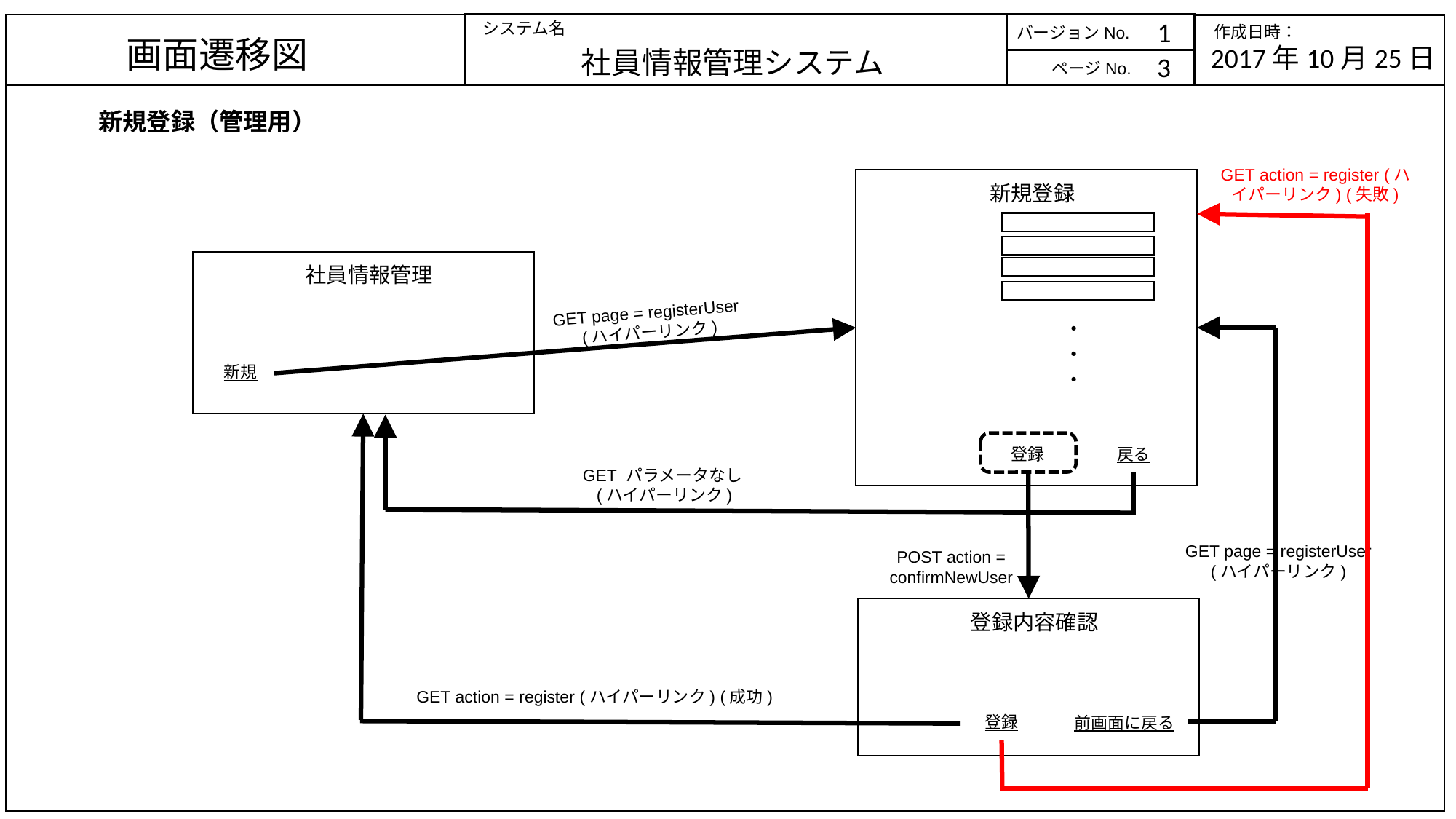

1
システム名

作成日時：
バージョンNo.
画面遷移図
2017年10月25日
社員情報管理システム
3
ページNo.
新規登録（管理用）

GET action = register (ハイパーリンク) (失敗)

新規登録

社員情報管理

GET page = registerUser
(ハイパーリンク)
・
・
・
新規

登録
戻る
GET パラメータなし
(ハイパーリンク)
GET page = registerUser
(ハイパーリンク)
POST action = confirmNewUser

登録内容確認
GET action = register (ハイパーリンク) (成功)
登録
前画面に戻る